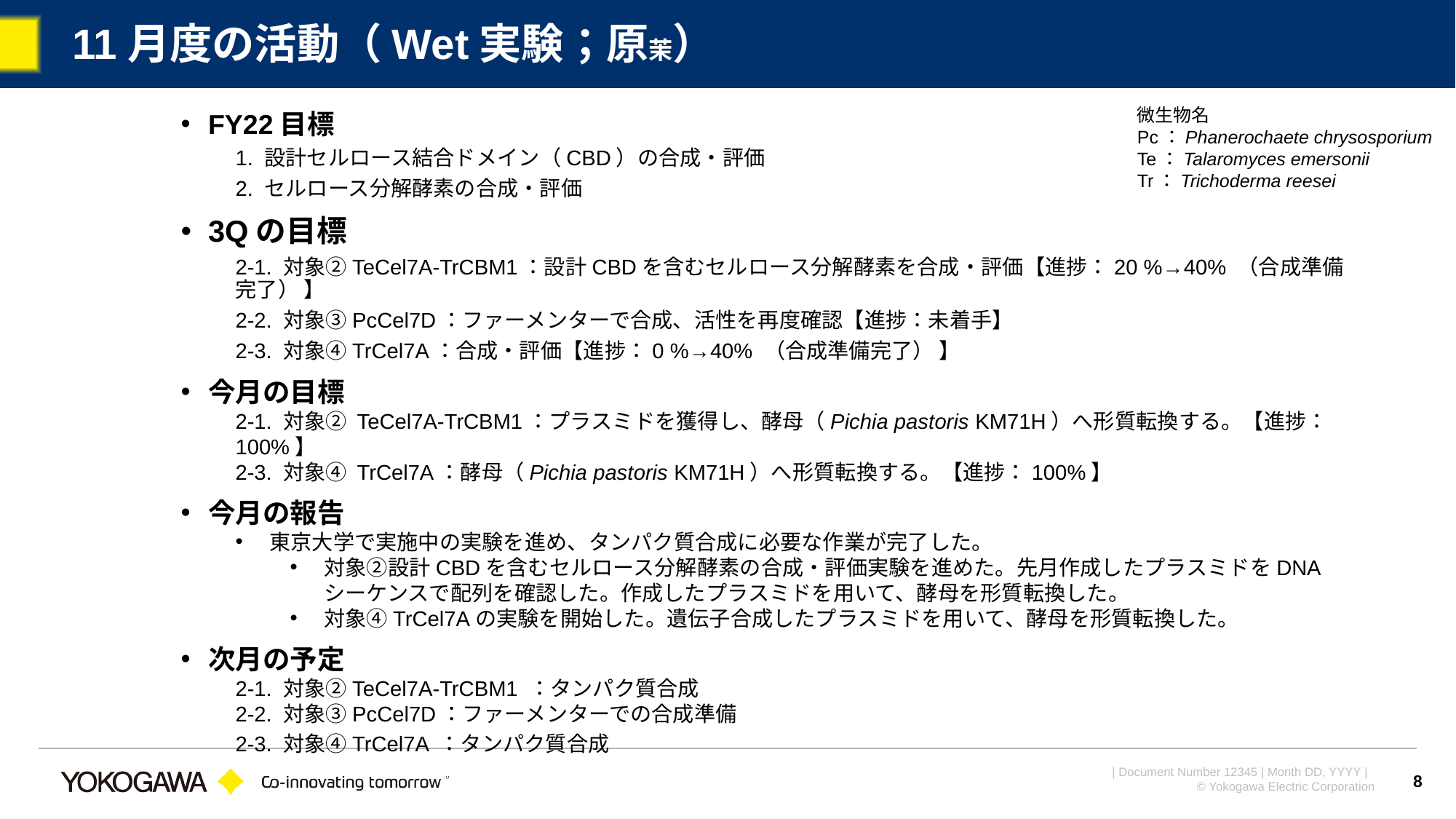

# 11月度の活動（Wet実験；原茉）
微生物名
Pc：Phanerochaete chrysosporium
Te：Talaromyces emersonii
Tr：Trichoderma reesei
FY22目標
1. 設計セルロース結合ドメイン（CBD）の合成・評価
2. セルロース分解酵素の合成・評価
3Qの目標
2-1. 対象②TeCel7A-TrCBM1：設計CBDを含むセルロース分解酵素を合成・評価【進捗：20 %→40% （合成準備完了） 】
2-2. 対象③PcCel7D：ファーメンターで合成、活性を再度確認【進捗：未着手】
2-3. 対象④TrCel7A：合成・評価【進捗：0 %→40% （合成準備完了） 】
今月の目標
2-1. 対象② TeCel7A-TrCBM1：プラスミドを獲得し、酵母（Pichia pastoris KM71H）へ形質転換する。【進捗：100%】
2-3. 対象④ TrCel7A：酵母（Pichia pastoris KM71H）へ形質転換する。【進捗：100%】
今月の報告
東京大学で実施中の実験を進め、タンパク質合成に必要な作業が完了した。
対象②設計CBDを含むセルロース分解酵素の合成・評価実験を進めた。先月作成したプラスミドをDNAシーケンスで配列を確認した。作成したプラスミドを用いて、酵母を形質転換した。
対象④TrCel7Aの実験を開始した。遺伝子合成したプラスミドを用いて、酵母を形質転換した。
次月の予定
2-1. 対象②TeCel7A-TrCBM1 ：タンパク質合成
2-2. 対象③PcCel7D：ファーメンターでの合成準備
2-3. 対象④TrCel7A ：タンパク質合成
8